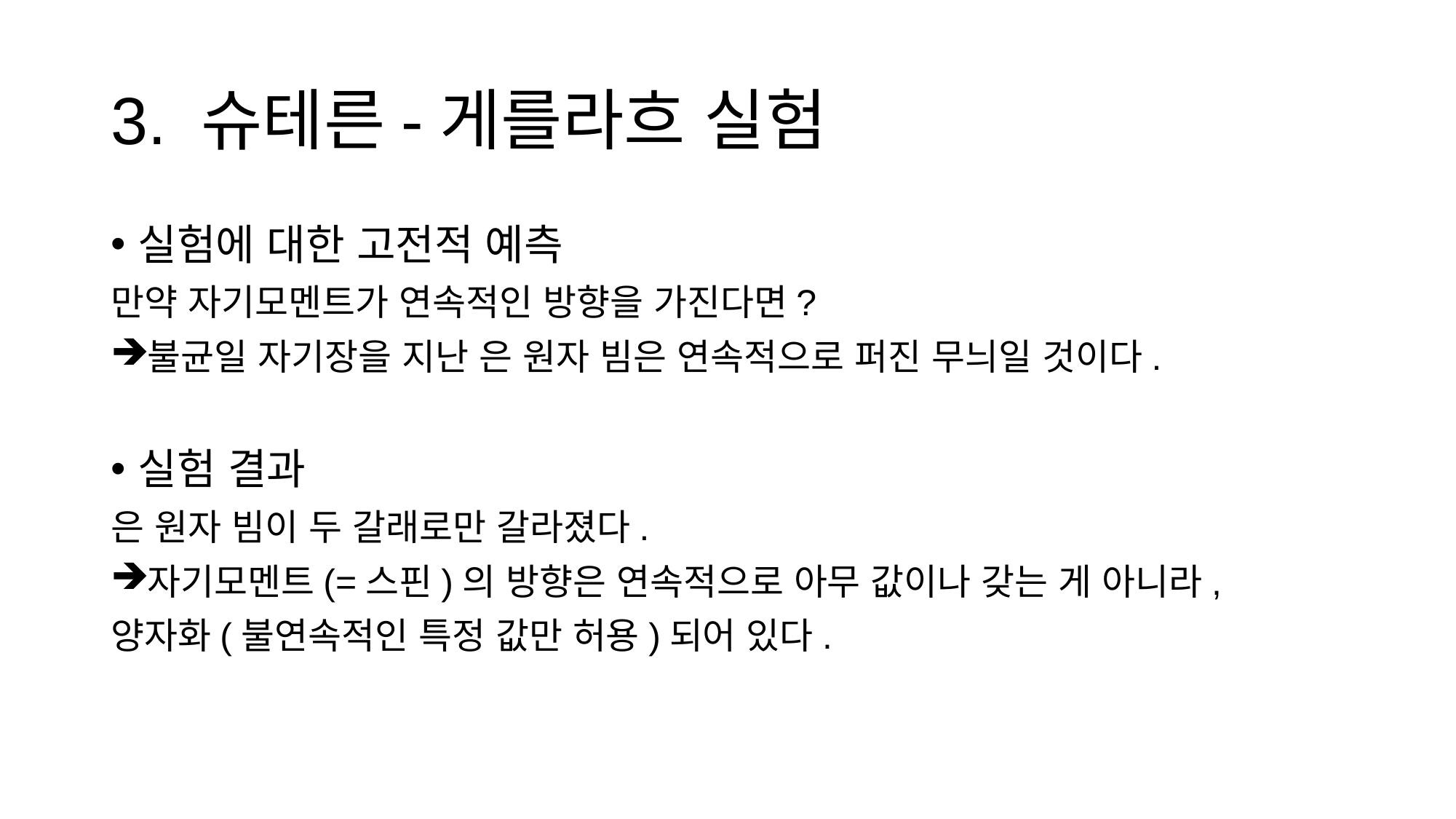

# 3. 슈테른-게를라흐 실험
실험에 대한 고전적 예측
만약 자기모멘트가 연속적인 방향을 가진다면?
불균일 자기장을 지난 은 원자 빔은 연속적으로 퍼진 무늬일 것이다.

실험 결과
은 원자 빔이 두 갈래로만 갈라졌다.
자기모멘트(=스핀)의 방향은 연속적으로 아무 값이나 갖는 게 아니라,
양자화(불연속적인 특정 값만 허용)되어 있다.